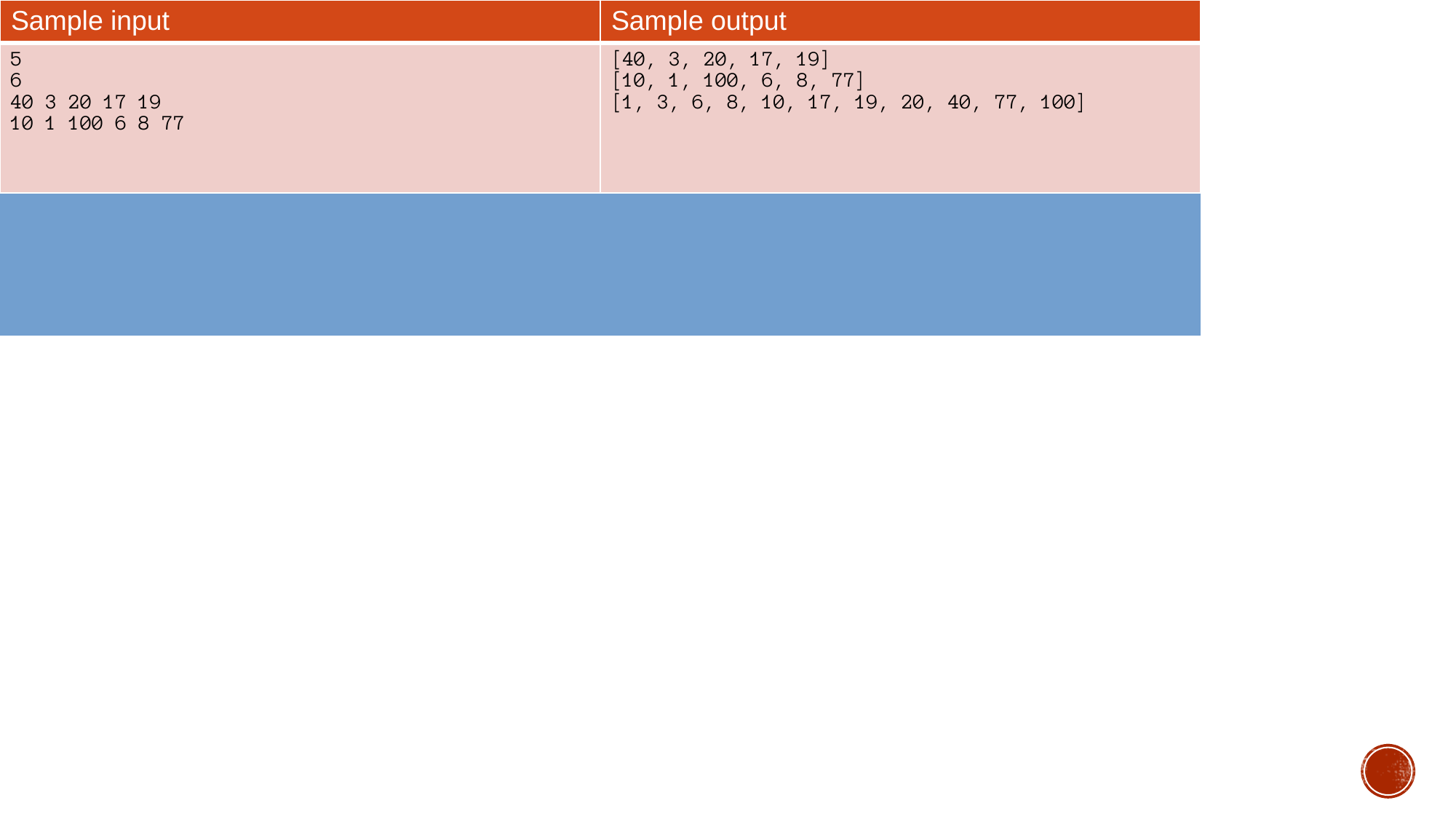

# 練習04 - 輸入輸出範例
| Sample input | Sample output |
| --- | --- |
| 5 6 40 3 20 17 19 10 1 100 6 8 77 | [40, 3, 20, 17, 19] [10, 1, 100, 6, 8, 77] [1, 3, 6, 8, 10, 17, 19, 20, 40, 77, 100] |
|  |  |
|  |  |
| 1 1 10 2 | [10] [2] [2, 10] |